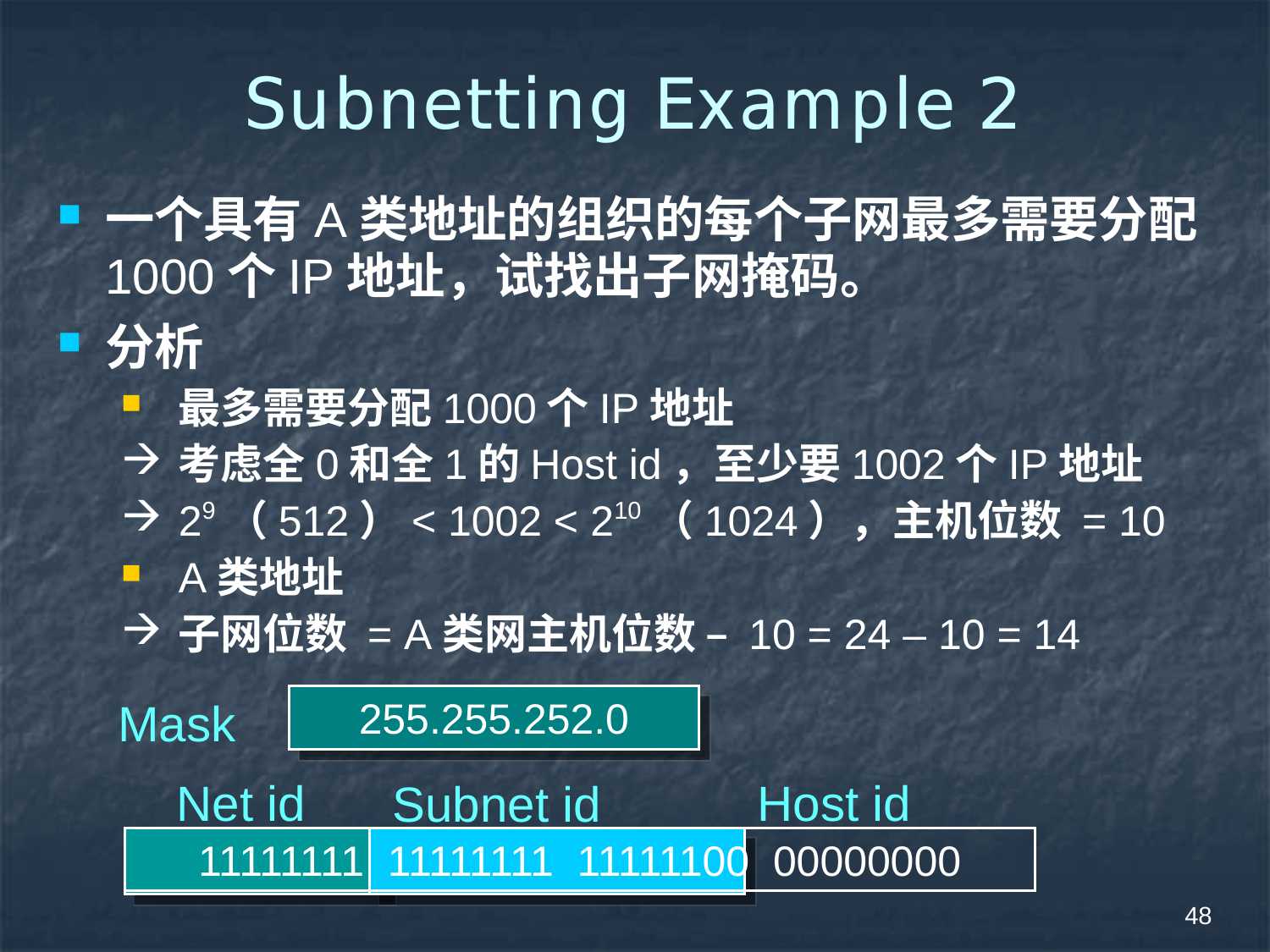

# Subnetting Example 2
一个具有A类地址的组织的每个子网最多需要分配1000个IP地址，试找出子网掩码。
分析
最多需要分配1000个IP地址
考虑全0和全1的Host id，至少要1002个IP地址
29（512）< 1002 < 210（1024），主机位数 = 10
A类地址
子网位数 = A类网主机位数 – 10 = 24 – 10 = 14
Mask
255.255.252.0
Net id
Host id
Subnet id

11111111  11111111  11111100  00000000

48